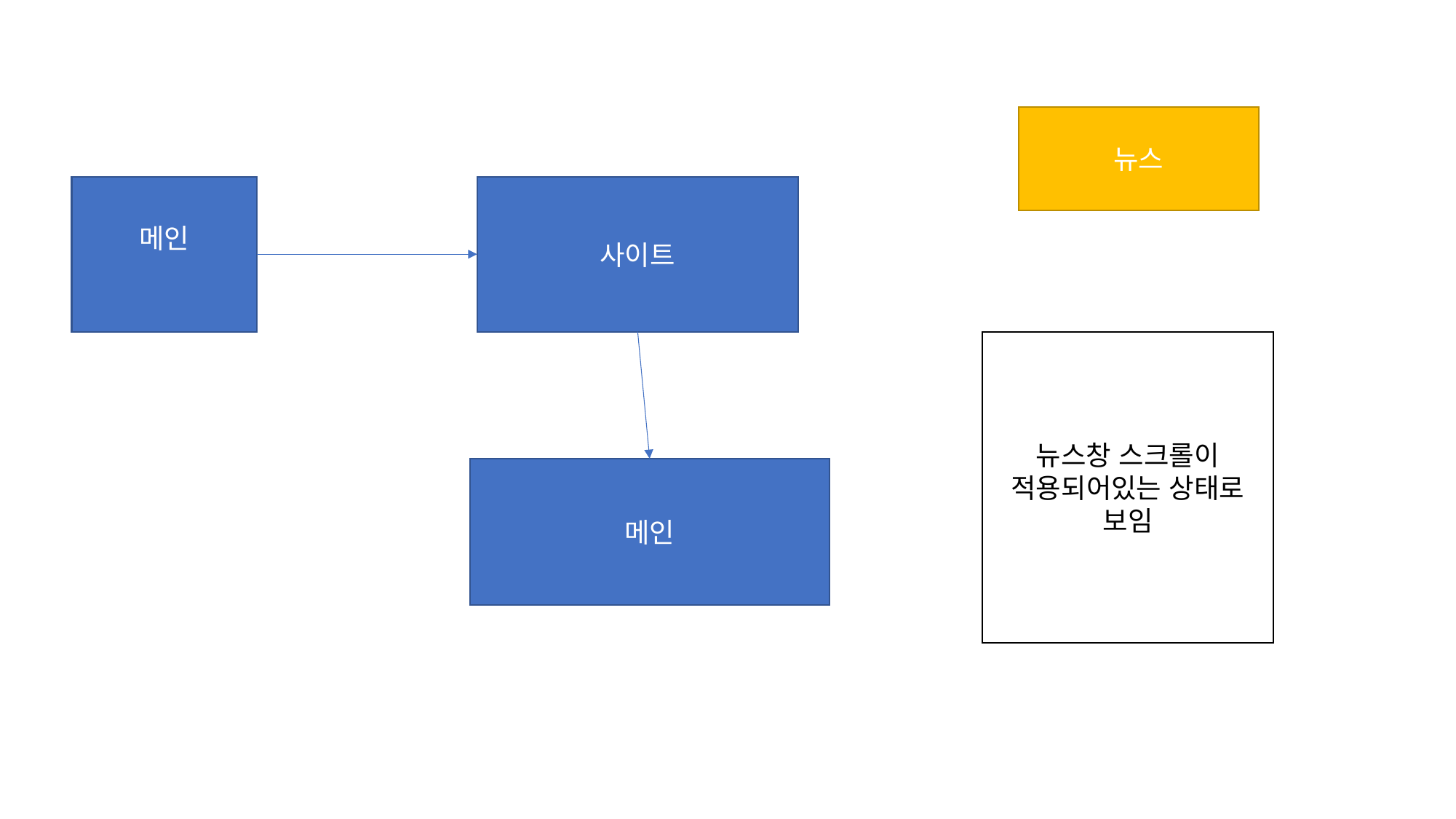

뉴스
메인

사이트
뉴스창 스크롤이 적용되어있는 상태로 보임
메인